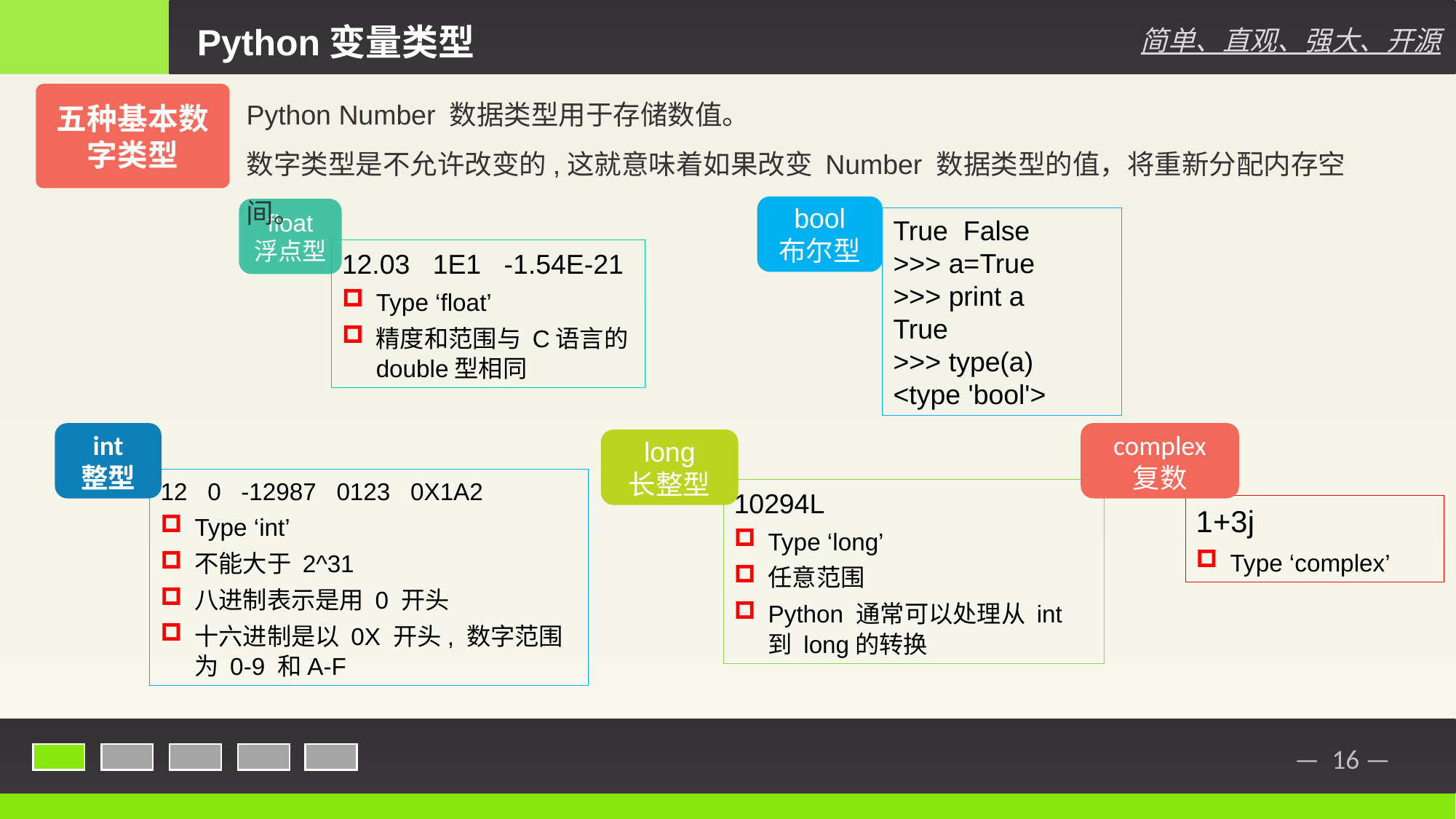

Python变量类型
简单、直观、强大、开源
Python Number 数据类型用于存储数值。
数字类型是不允许改变的,这就意味着如果改变 Number 数据类型的值，将重新分配内存空间。
五种基本数字类型
bool
布尔型
float
浮点型
True  False
>>> a=True
>>> print a
True
>>> type(a)
<type 'bool'>
12.03   1E1   -1.54E-21
Type ‘float’
精度和范围与 C语言的 double型相同
int
整型
complex
复数
long
长整型
12   0   -12987   0123   0X1A2
Type ‘int’
不能大于 2^31
八进制表示是用 0 开头
十六进制是以 0X 开头, 数字范围为 0-9 和A-F
10294L
Type ‘long’
任意范围
Python 通常可以处理从 int 到 long的转换
1+3j
Type ‘complex’